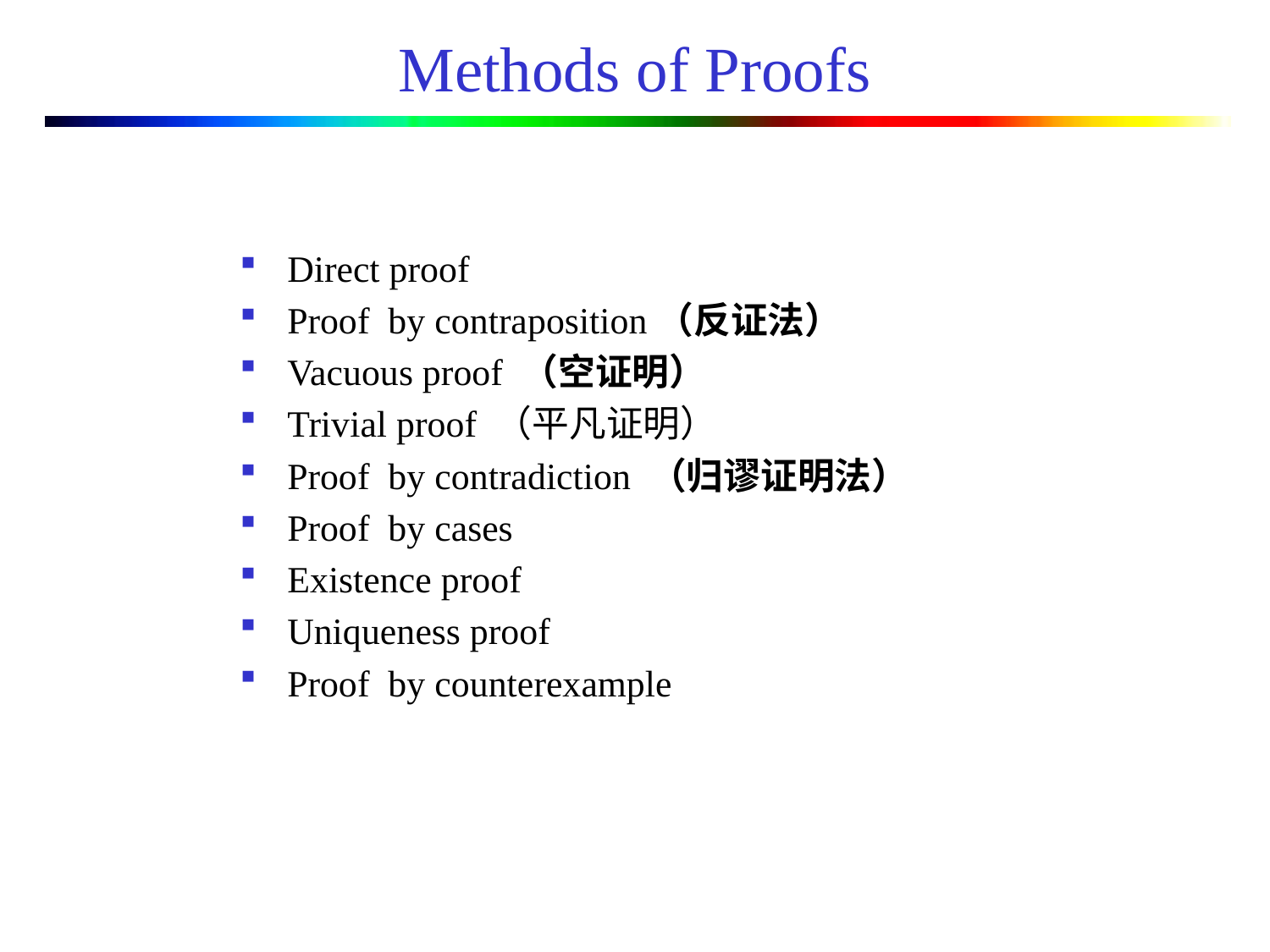

# Methods of Proofs
Direct proof
Proof  by contraposition（反证法）
Vacuous proof （空证明）
Trivial proof （平凡证明）
Proof  by contradiction （归谬证明法）
Proof  by cases
Existence proof
Uniqueness proof
Proof  by counterexample